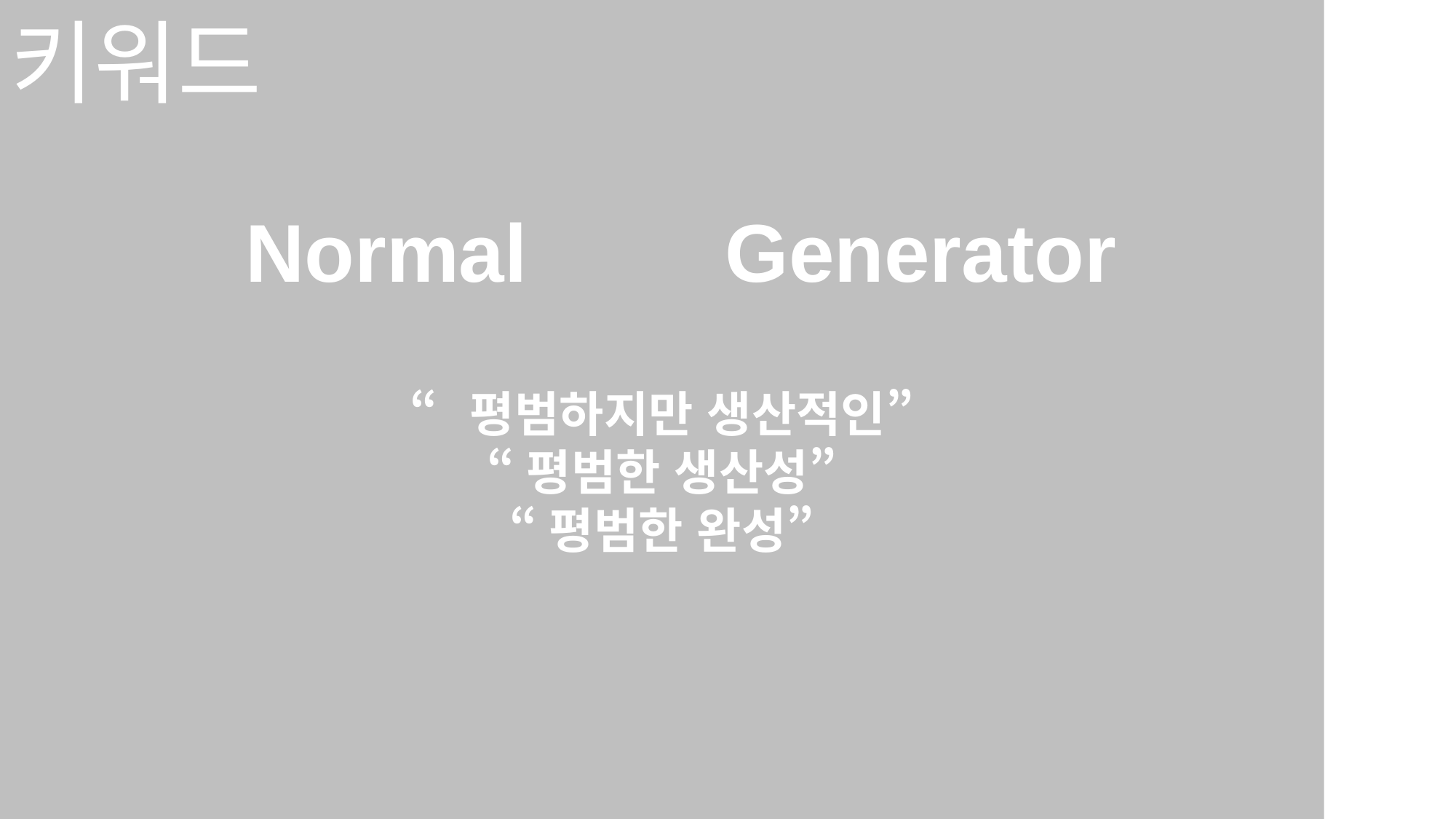

키워드
Normal
Generator
“평범하지만 생산적인”
“평범한 생산성”
“평범한 완성”